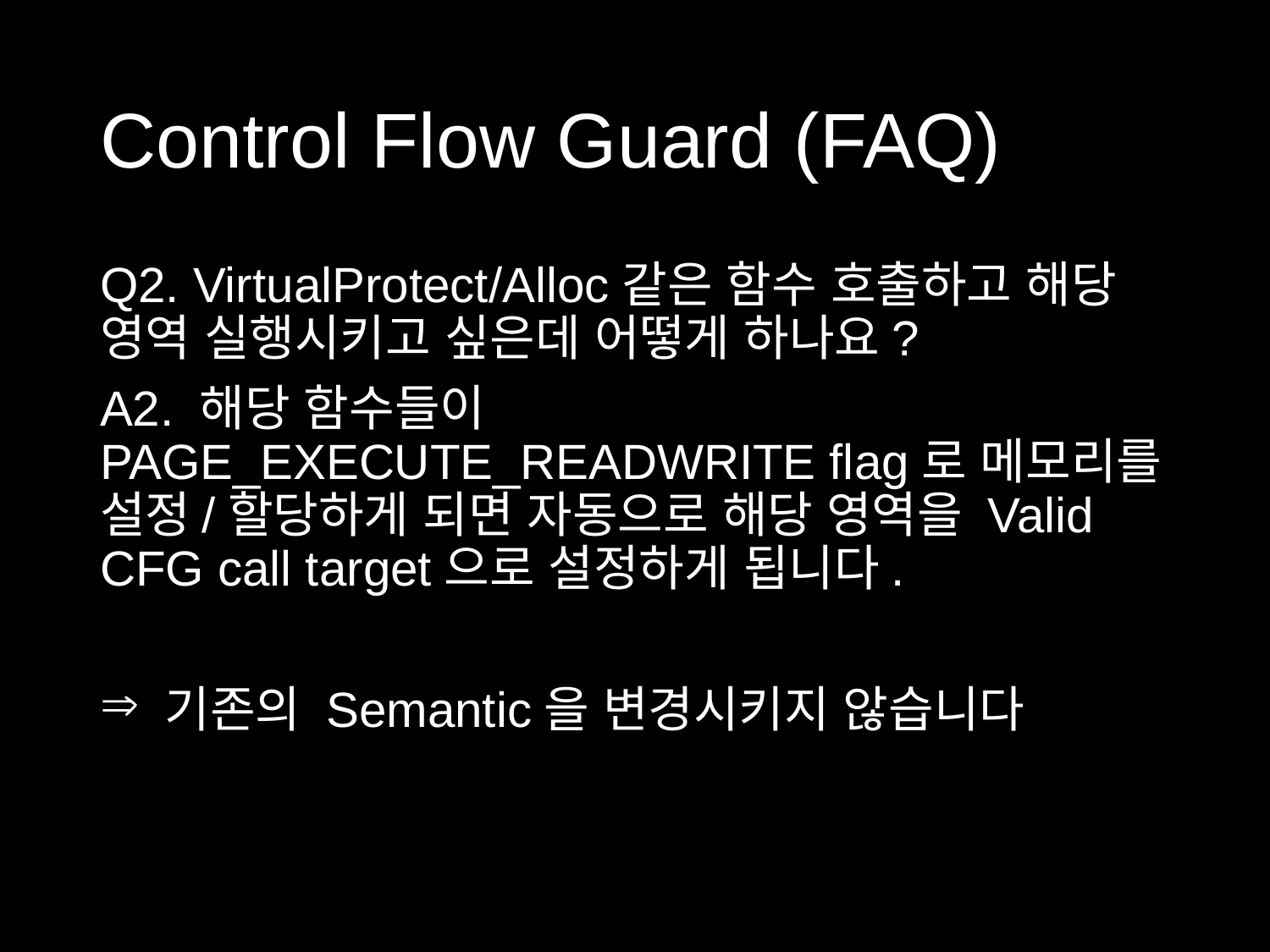

# Control Flow Guard (FAQ)
Q2. VirtualProtect/Alloc같은 함수 호출하고 해당 영역 실행시키고 싶은데 어떻게 하나요?
A2. 해당 함수들이 PAGE_EXECUTE_READWRITE flag로 메모리를 설정/할당하게 되면 자동으로 해당 영역을 Valid CFG call target으로 설정하게 됩니다.

 기존의 Semantic을 변경시키지 않습니다